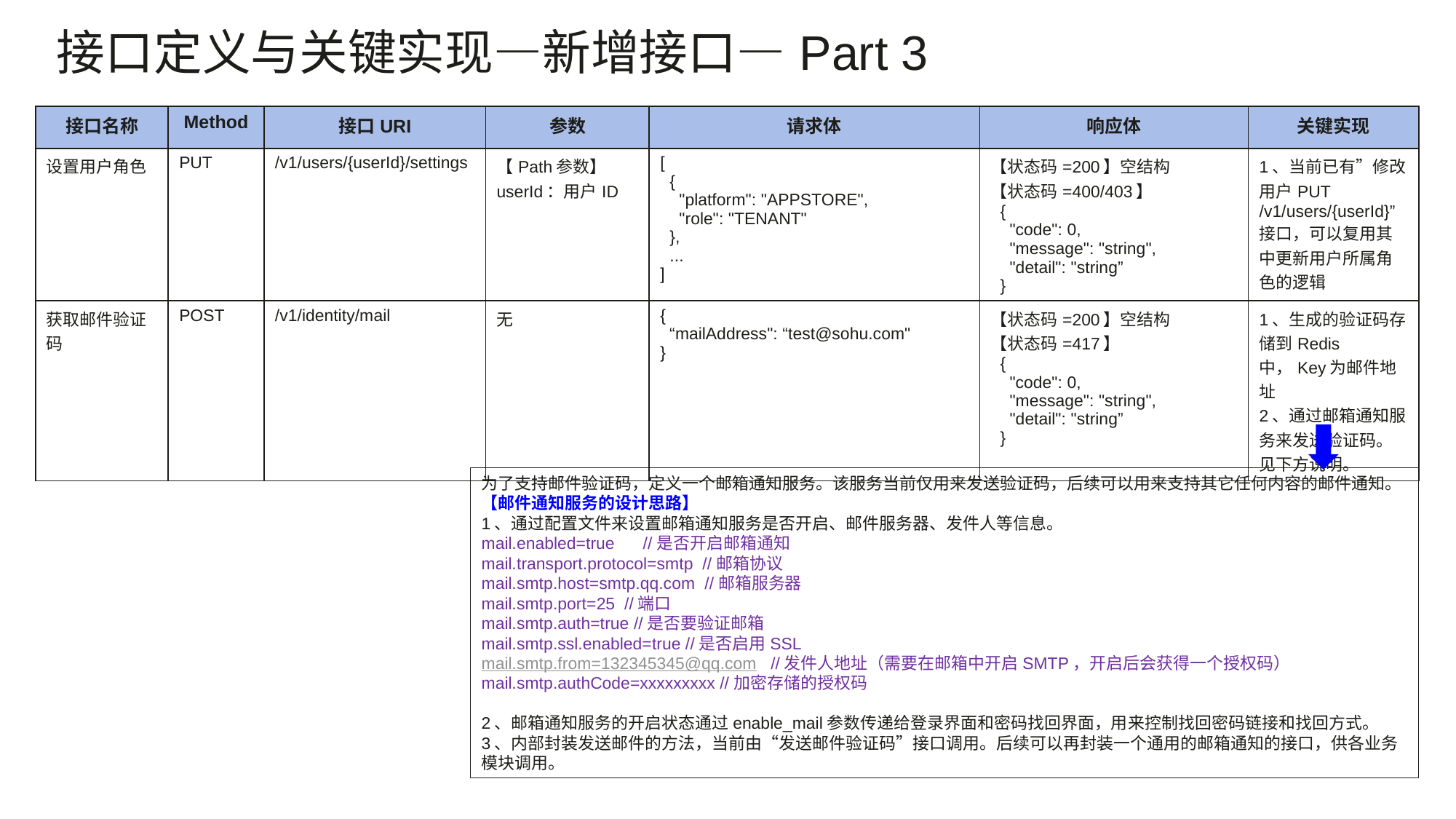

接口定义与关键实现—新增接口—Part 3

| 接口名称 | Method | 接口URI | 参数 | 请求体 | 响应体 | 关键实现 |
| --- | --- | --- | --- | --- | --- | --- |
| 设置用户角色 | PUT | /v1/users/{userId}/settings | 【Path参数】 userId：用户ID | [ { "platform": "APPSTORE", "role": "TENANT" }, ... ] | 【状态码=200】空结构 【状态码=400/403】 { "code": 0, "message": "string", "detail": "string” } | 1、当前已有”修改用户PUT /v1/users/{userId}”接口，可以复用其中更新用户所属角色的逻辑 |
| 获取邮件验证码 | POST | /v1/identity/mail | 无 | { “mailAddress": “test@sohu.com" } | 【状态码=200】空结构 【状态码=417】 { "code": 0, "message": "string", "detail": "string” } | 1、生成的验证码存储到Redis中，Key为邮件地址 2、通过邮箱通知服务来发送验证码。见下方说明。 |

为了支持邮件验证码，定义一个邮箱通知服务。该服务当前仅用来发送验证码，后续可以用来支持其它任何内容的邮件通知。
【邮件通知服务的设计思路】
1、通过配置文件来设置邮箱通知服务是否开启、邮件服务器、发件人等信息。
mail.enabled=true      //是否开启邮箱通知
mail.transport.protocol=smtp  //邮箱协议
mail.smtp.host=smtp.qq.com  //邮箱服务器
mail.smtp.port=25  //端口
mail.smtp.auth=true //是否要验证邮箱
mail.smtp.ssl.enabled=true //是否启用SSL
mail.smtp.from=132345345@qq.com   //发件人地址（需要在邮箱中开启SMTP，开启后会获得一个授权码）
mail.smtp.authCode=xxxxxxxxx //加密存储的授权码

2、邮箱通知服务的开启状态通过enable_mail参数传递给登录界面和密码找回界面，用来控制找回密码链接和找回方式。
3、内部封装发送邮件的方法，当前由“发送邮件验证码”接口调用。后续可以再封装一个通用的邮箱通知的接口，供各业务模块调用。